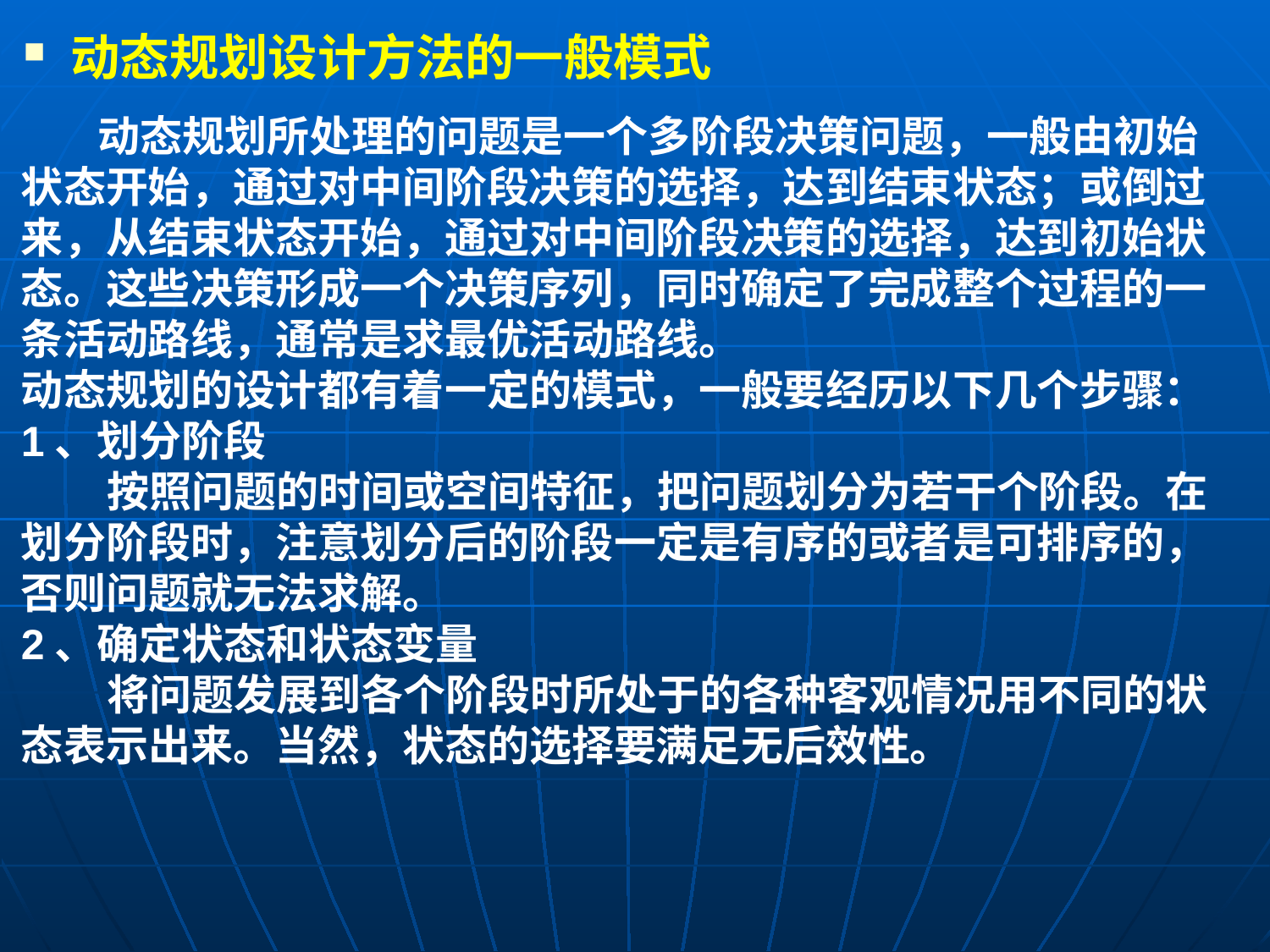

动态规划设计方法的一般模式
       动态规划所处理的问题是一个多阶段决策问题，一般由初始状态开始，通过对中间阶段决策的选择，达到结束状态；或倒过来，从结束状态开始，通过对中间阶段决策的选择，达到初始状态。这些决策形成一个决策序列，同时确定了完成整个过程的一条活动路线，通常是求最优活动路线。
动态规划的设计都有着一定的模式，一般要经历以下几个步骤：
1、划分阶段
        按照问题的时间或空间特征，把问题划分为若干个阶段。在划分阶段时，注意划分后的阶段一定是有序的或者是可排序的，否则问题就无法求解。
2、确定状态和状态变量
        将问题发展到各个阶段时所处于的各种客观情况用不同的状态表示出来。当然，状态的选择要满足无后效性。